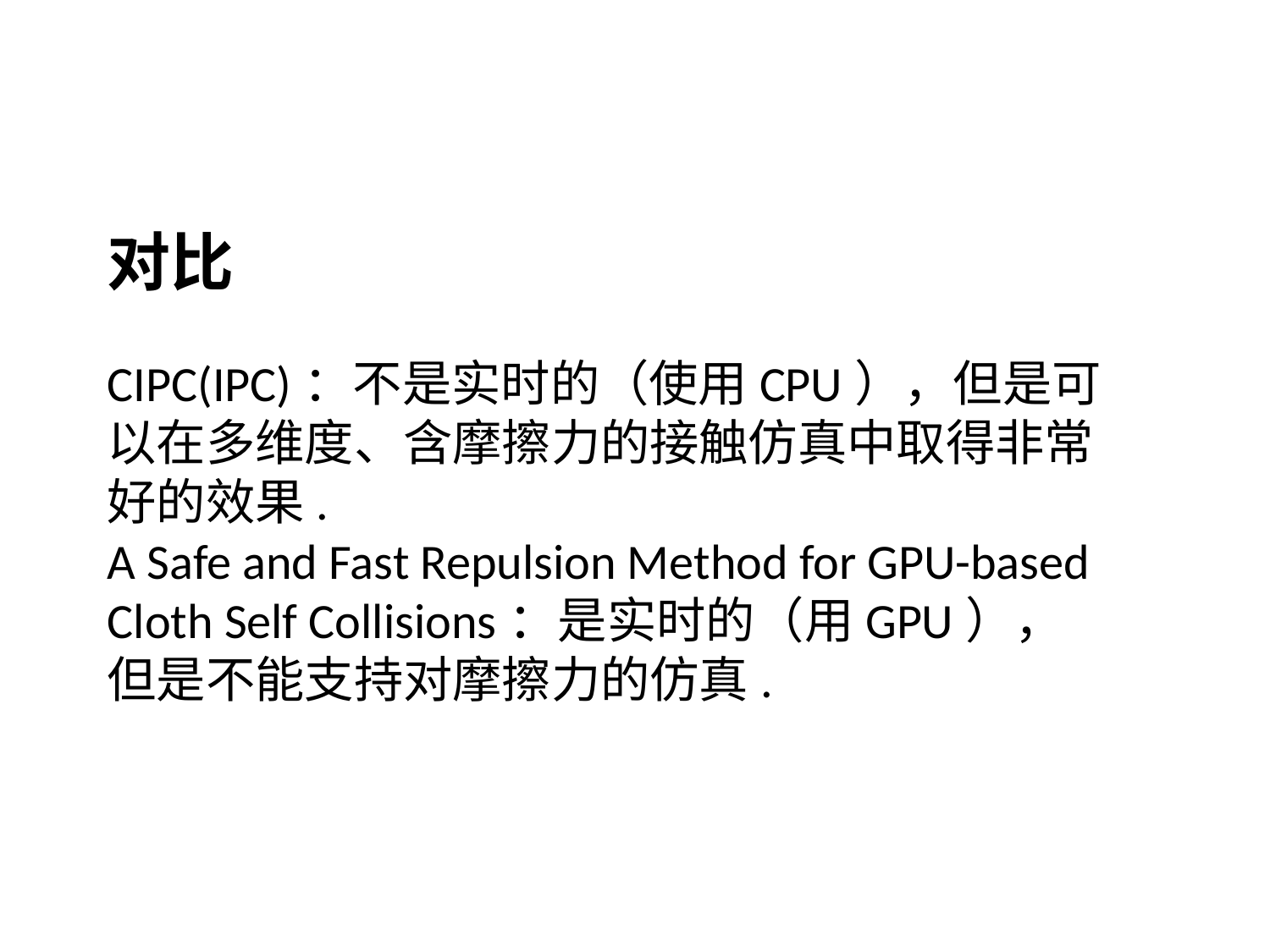

对比
CIPC(IPC)：不是实时的（使用CPU），但是可以在多维度、含摩擦力的接触仿真中取得非常好的效果.
A Safe and Fast Repulsion Method for GPU-based Cloth Self Collisions：是实时的（用GPU），但是不能支持对摩擦力的仿真.